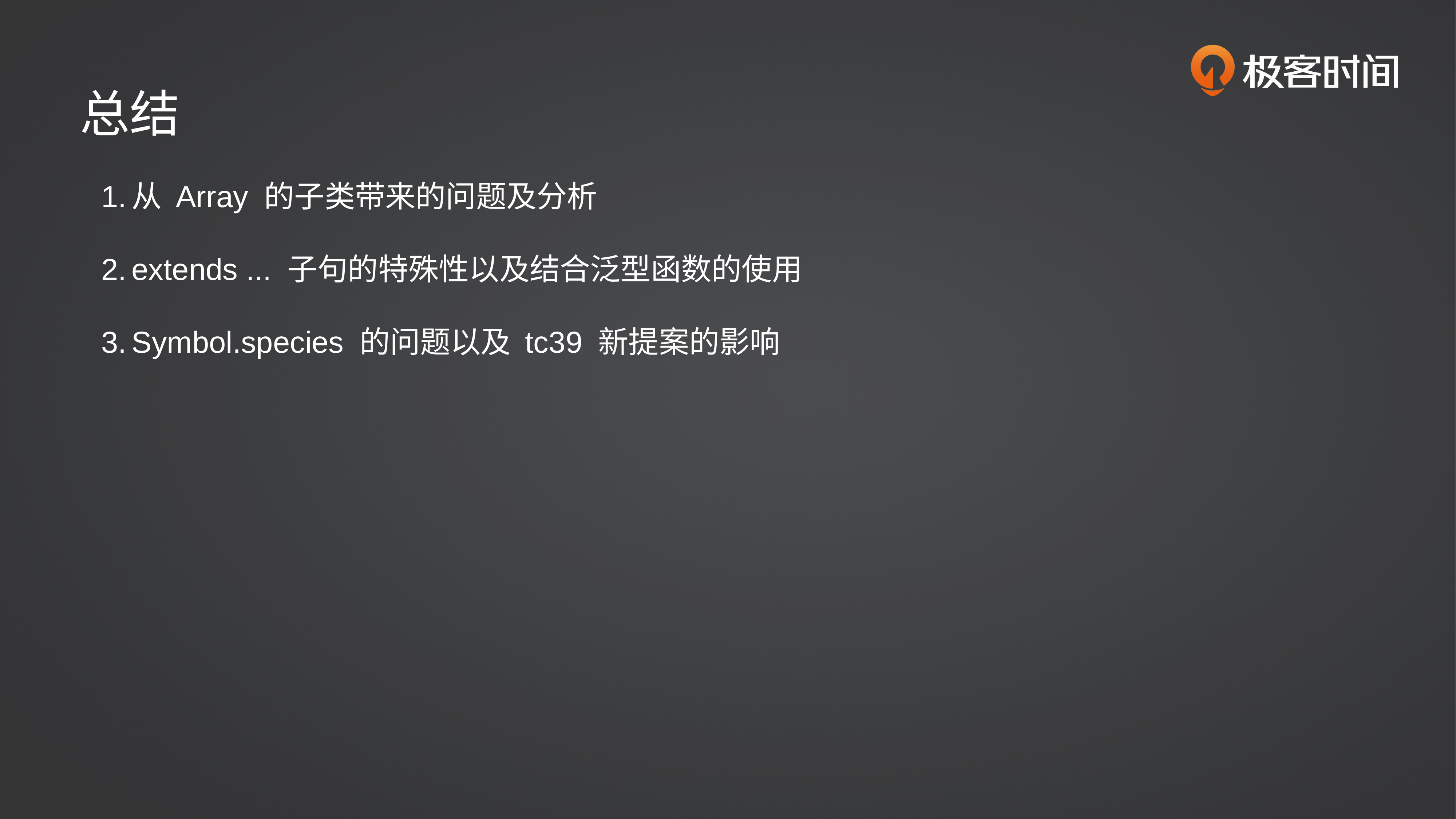

总结
从 Array 的子类带来的问题及分析

extends ... 子句的特殊性以及结合泛型函数的使用

Symbol.species 的问题以及 tc39 新提案的影响